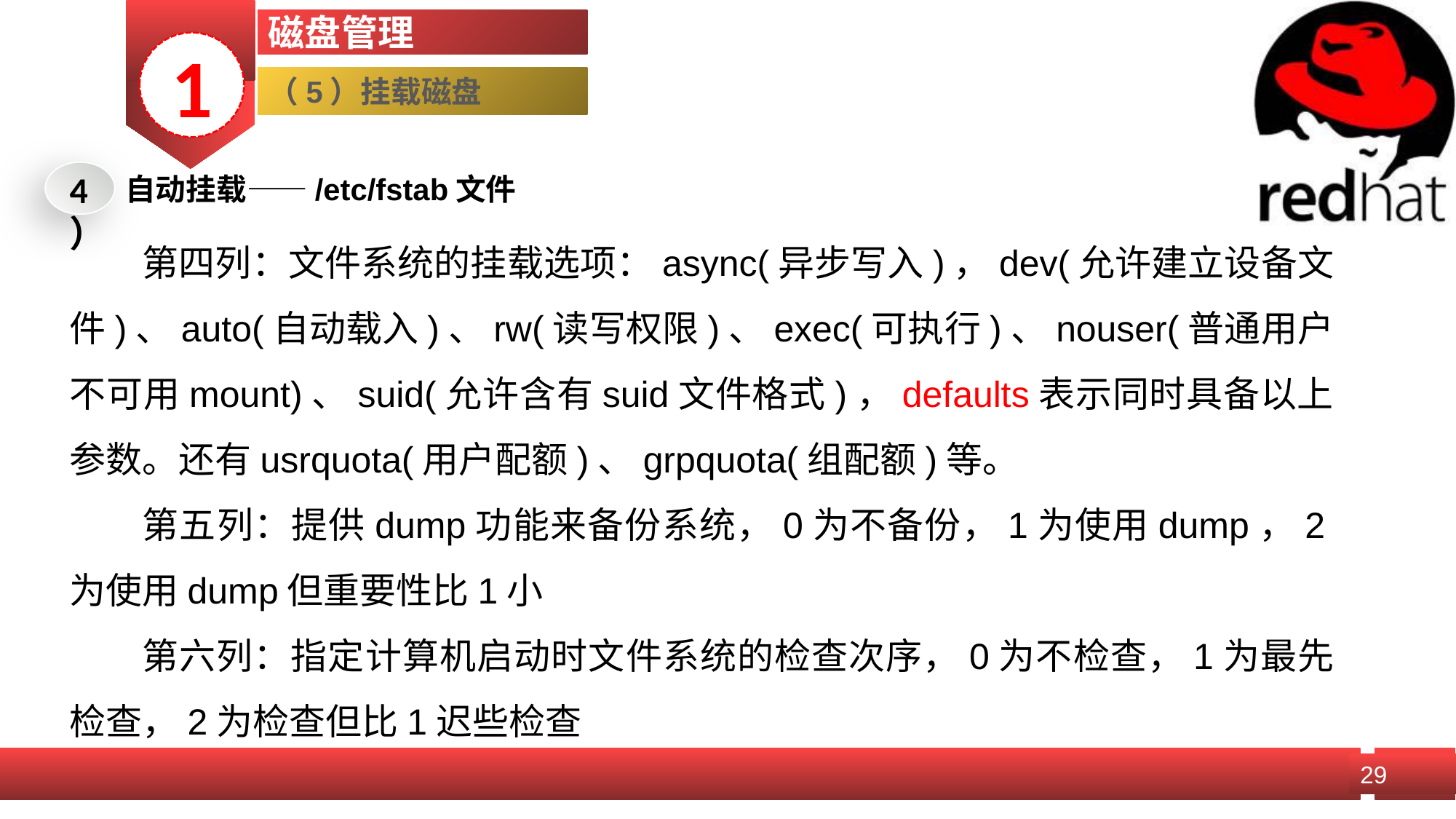

磁盘管理
1
（5）挂载磁盘
4）

自动挂载——/etc/fstab文件
第四列：文件系统的挂载选项：async(异步写入)，dev(允许建立设备文件)、auto(自动载入)、rw(读写权限)、exec(可执行)、nouser(普通用户不可用mount)、suid(允许含有suid文件格式)，defaults表示同时具备以上参数。还有usrquota(用户配额)、grpquota(组配额)等。
第五列：提供dump功能来备份系统，0为不备份，1为使用dump，2为使用dump但重要性比1小
第六列：指定计算机启动时文件系统的检查次序，0为不检查，1为最先检查，2为检查但比1迟些检查